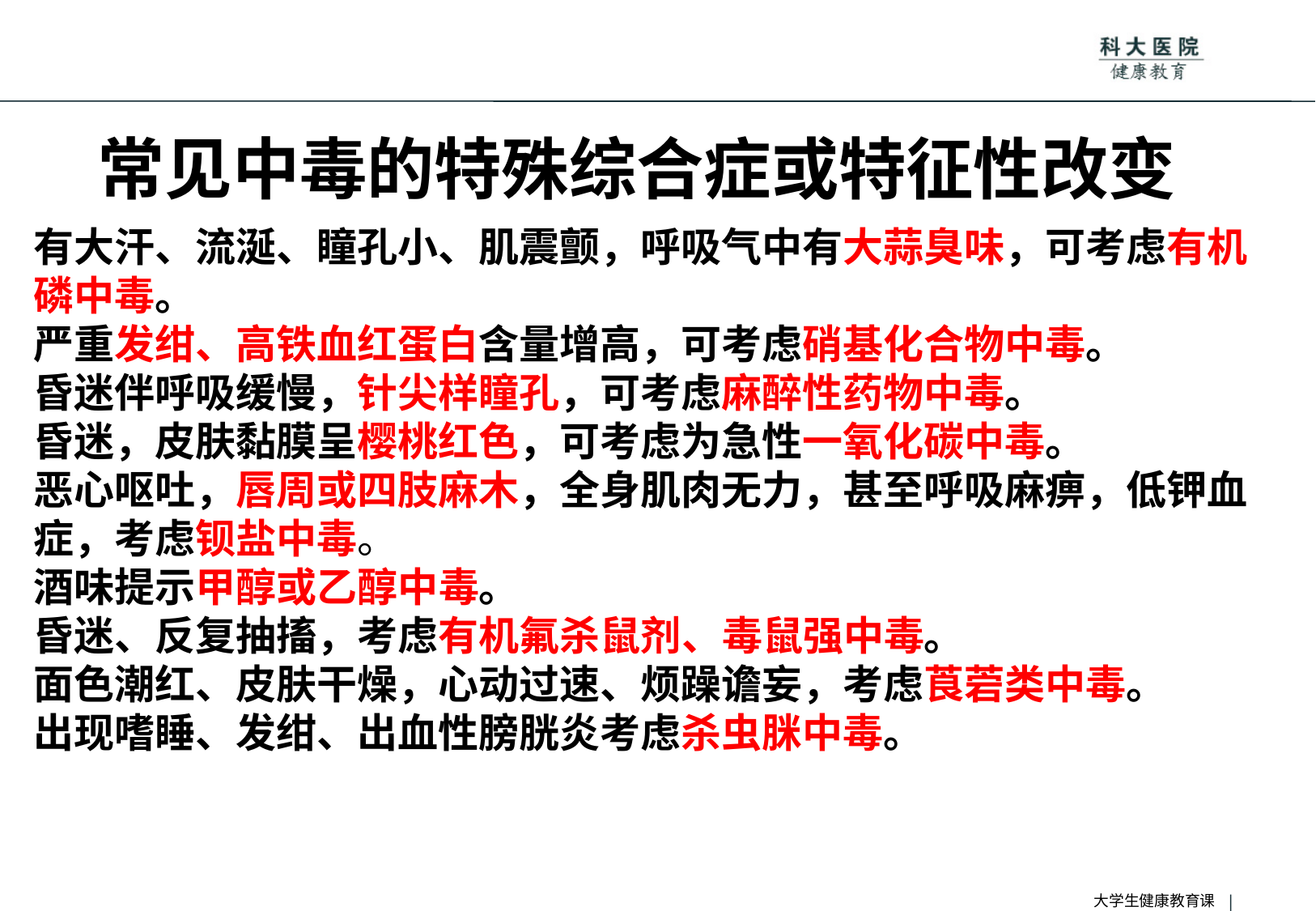

# 常见中毒的特殊综合症或特征性改变
有大汗、流涎、瞳孔小、肌震颤，呼吸气中有大蒜臭味，可考虑有机磷中毒。
严重发绀、高铁血红蛋白含量增高，可考虑硝基化合物中毒。
昏迷伴呼吸缓慢，针尖样瞳孔，可考虑麻醉性药物中毒。
昏迷，皮肤黏膜呈樱桃红色，可考虑为急性一氧化碳中毒。
恶心呕吐，唇周或四肢麻木，全身肌肉无力，甚至呼吸麻痹，低钾血症，考虑钡盐中毒。
酒味提示甲醇或乙醇中毒。
昏迷、反复抽搐，考虑有机氟杀鼠剂、毒鼠强中毒。
面色潮红、皮肤干燥，心动过速、烦躁谵妄，考虑莨菪类中毒。
出现嗜睡、发绀、出血性膀胱炎考虑杀虫脒中毒。

大学生健康教育课
23